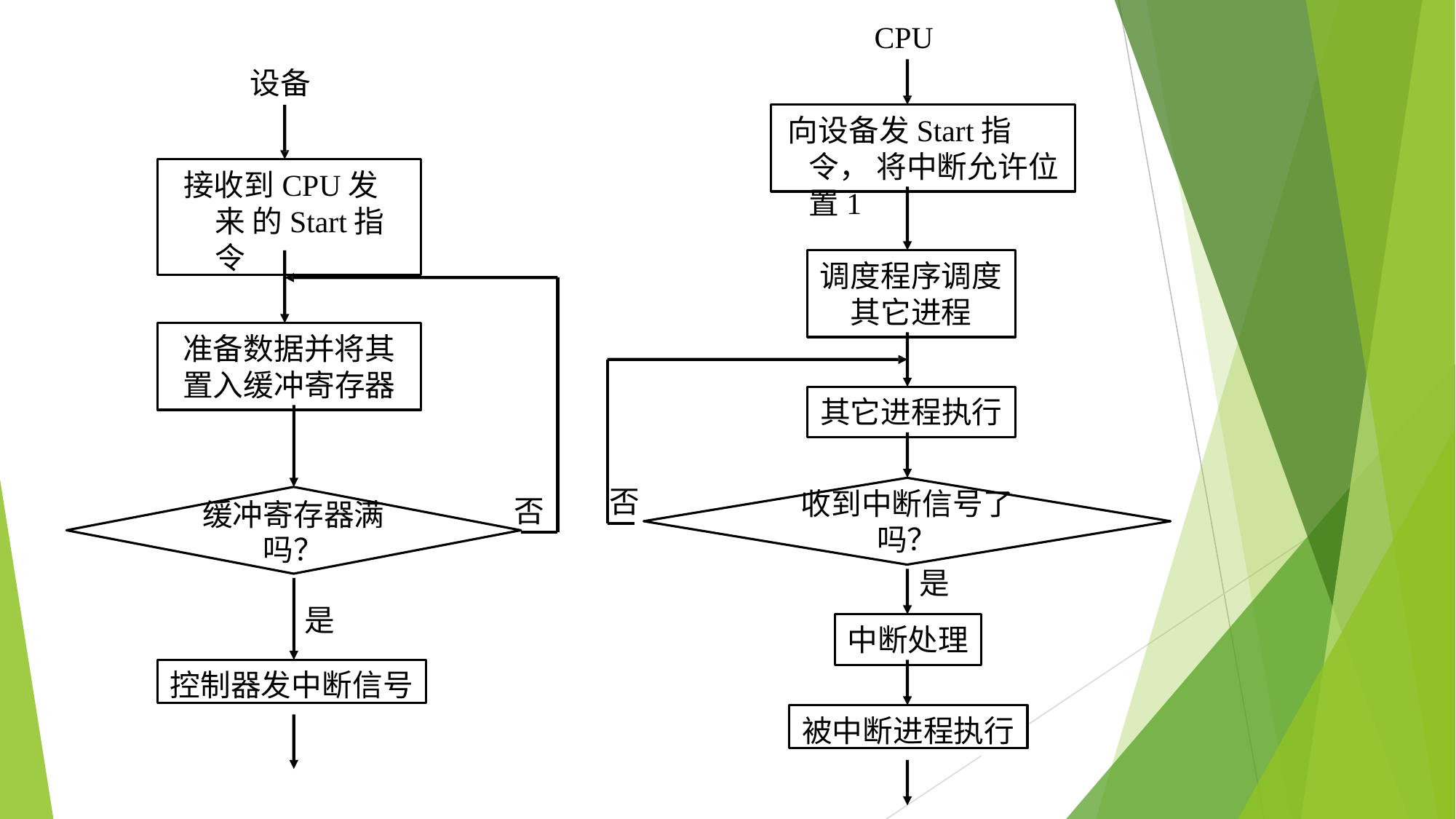

CPU

设备

向设备发Start指令， 将中断允许位置1
接收到CPU发来 的Start指令

调度程序调度 其它进程

准备数据并将其
置入缓冲寄存器

其它进程执行

否
收到中断信号了
吗？
是

否
缓冲寄存器满 吗？
是
中断处理
控制器发中断信号

被中断进程执行